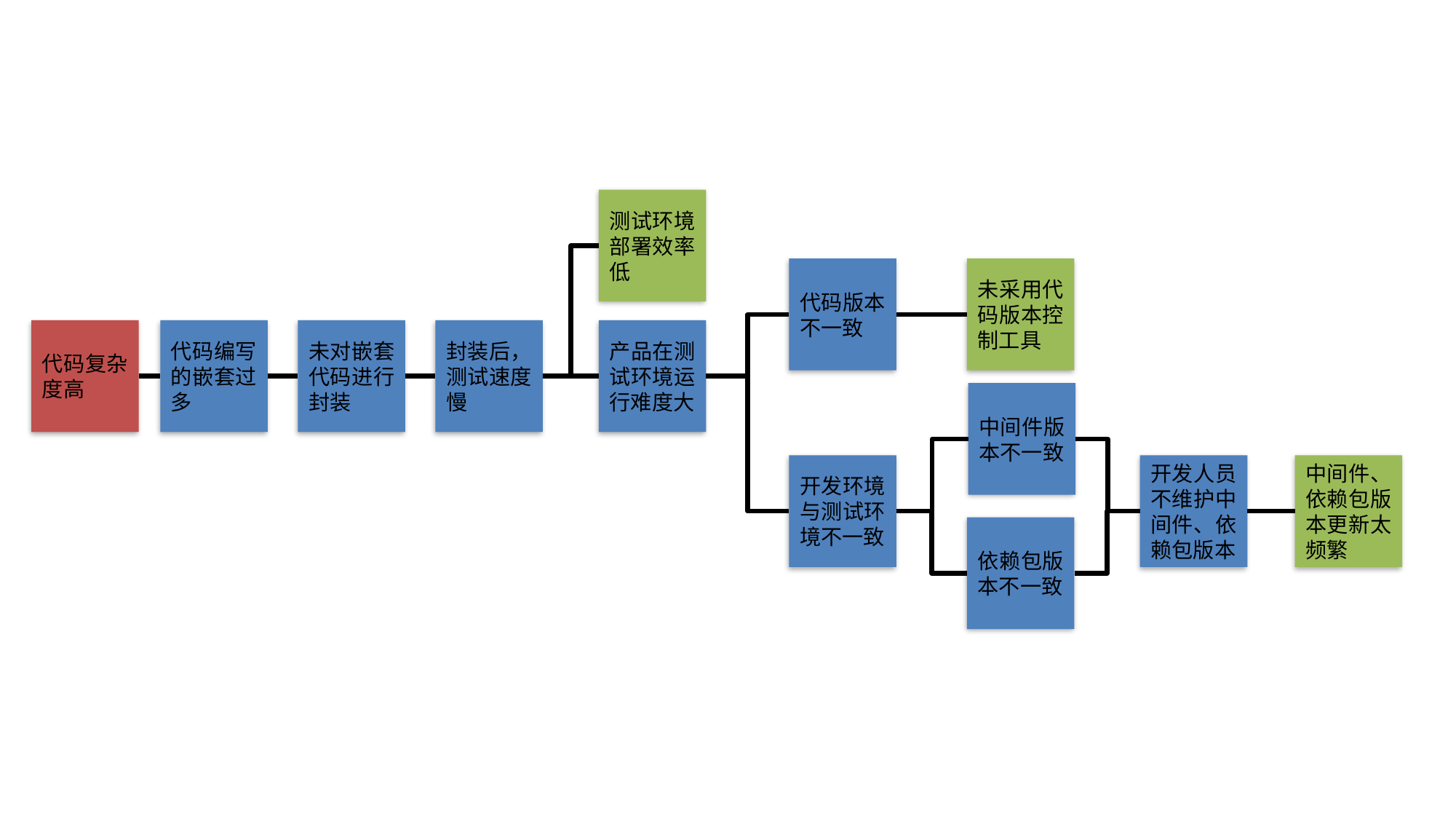

测试环境部署效率低
代码版本不一致
未采用代码版本控制工具
代码复杂度高
代码编写的嵌套过多
未对嵌套代码进行封装
封装后，测试速度慢
产品在测试环境运行难度大
中间件版本不一致
开发环境与测试环境不一致
开发人员不维护中间件、依赖包版本
中间件、依赖包版本更新太频繁
依赖包版本不一致